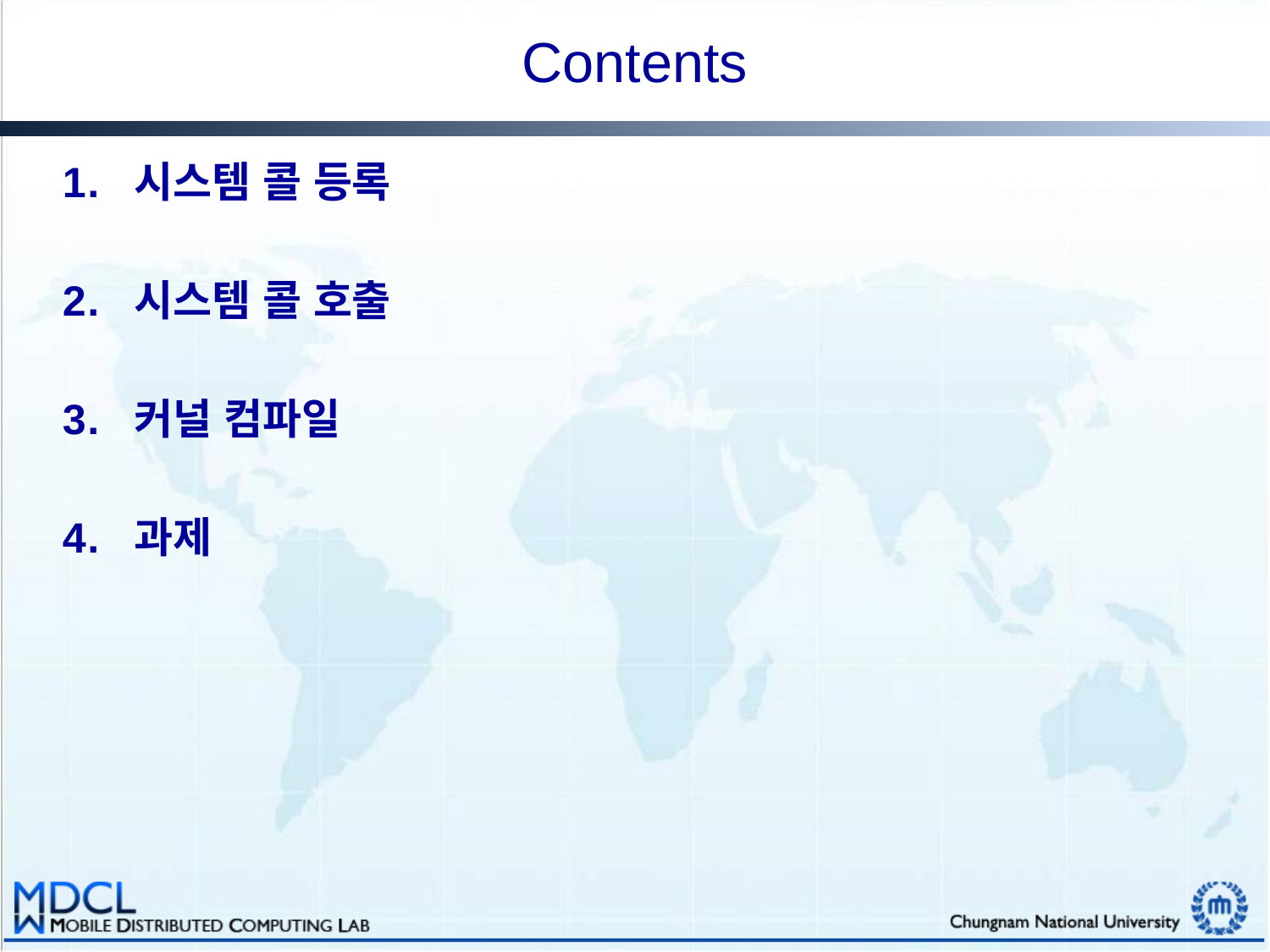

# Contents
시스템 콜 등록

시스템 콜 호출

커널 컴파일

과제